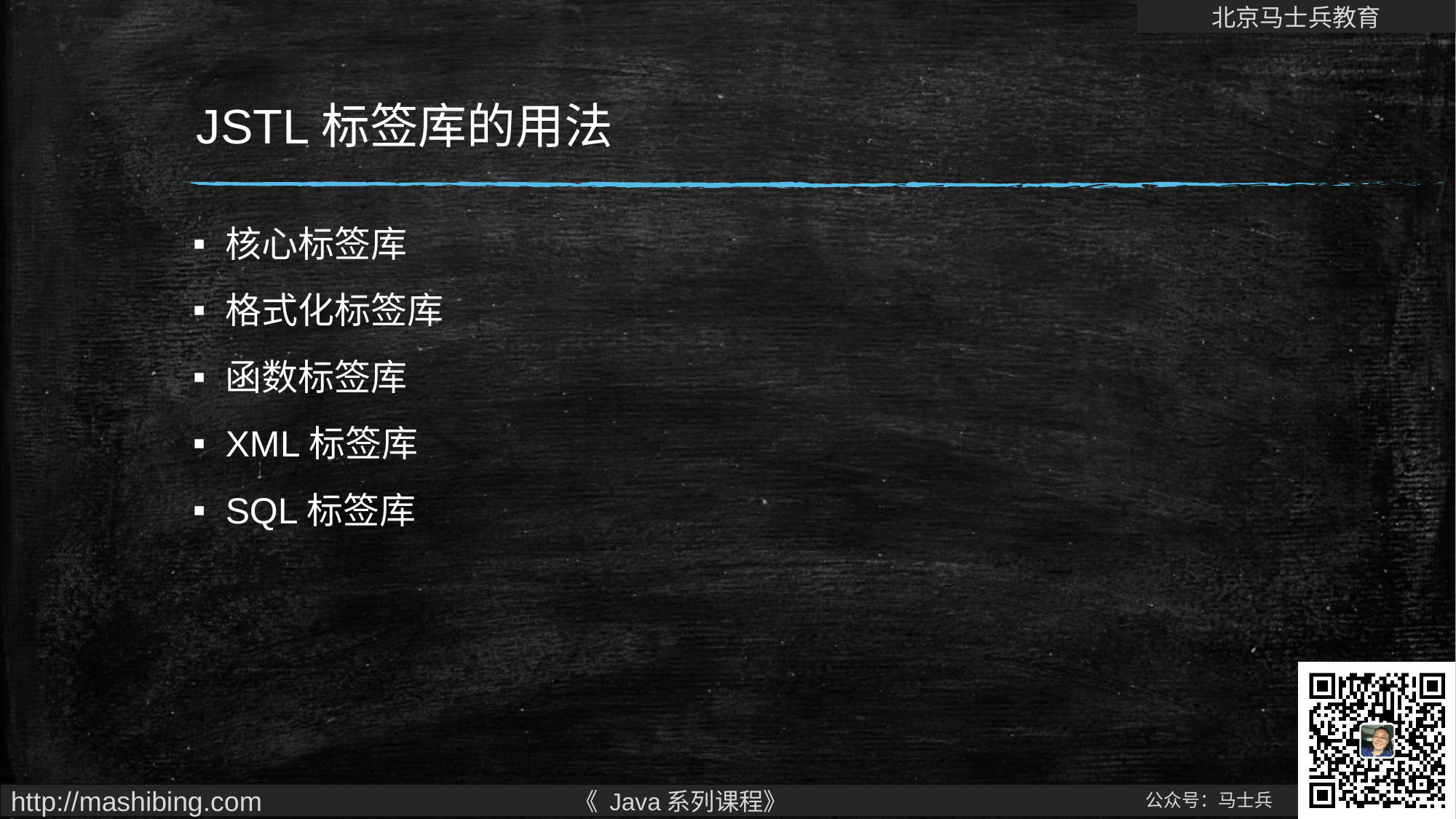

# JSTL标签库的用法
核心标签库
格式化标签库
函数标签库
XML标签库
SQL标签库